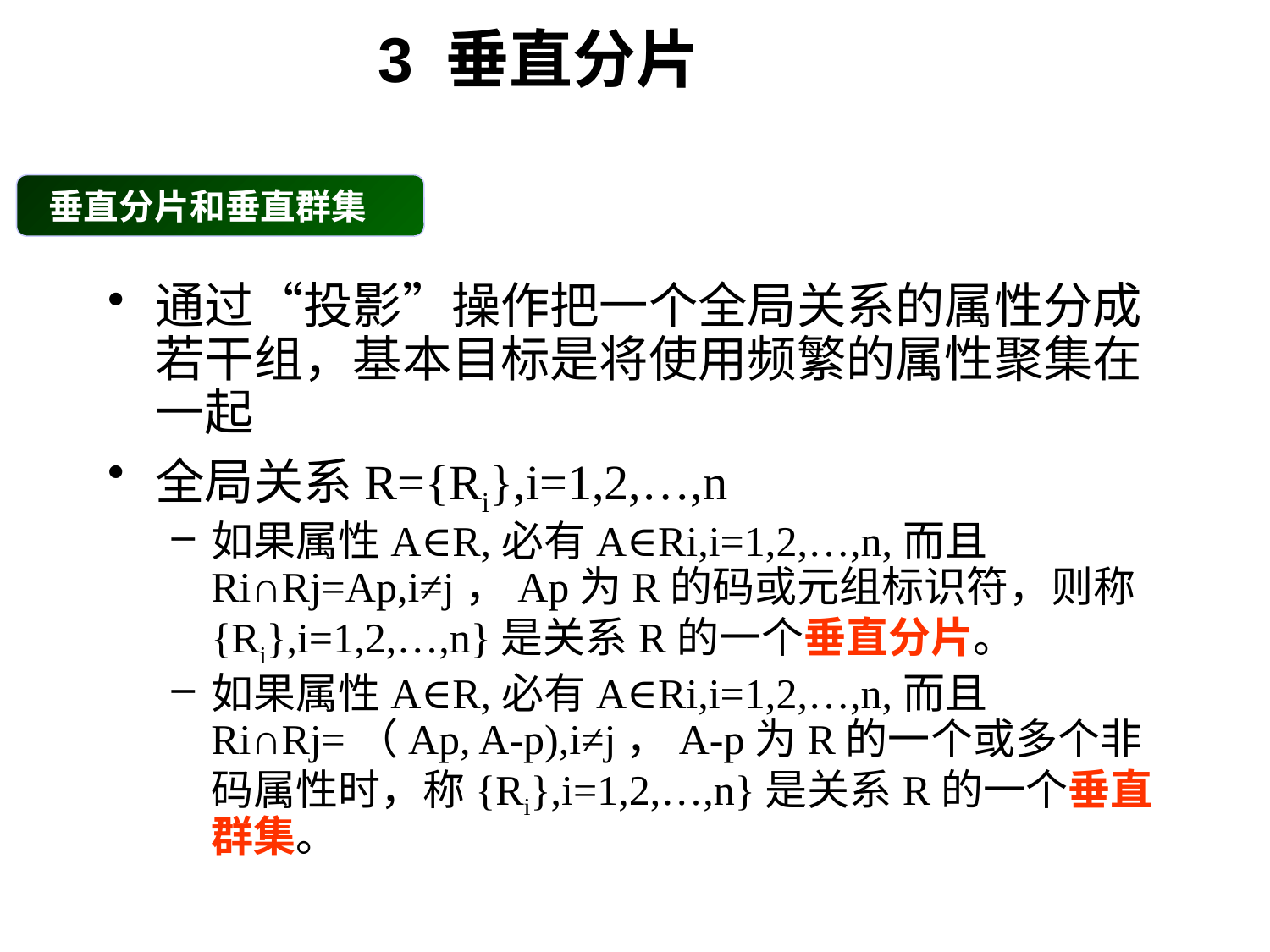

3 垂直分片

 垂直分片和垂直群集
通过“投影”操作把一个全局关系的属性分成若干组，基本目标是将使用频繁的属性聚集在一起
全局关系R={Ri},i=1,2,…,n
如果属性A∈R,必有A∈Ri,i=1,2,…,n,而且Ri∩Rj=Ap,i≠j，Ap为R的码或元组标识符，则称{Ri},i=1,2,…,n}是关系R的一个垂直分片。
如果属性A∈R,必有A∈Ri,i=1,2,…,n,而且Ri∩Rj=（Ap, A-p),i≠j，A-p为R的一个或多个非码属性时，称{Ri},i=1,2,…,n}是关系R的一个垂直群集。